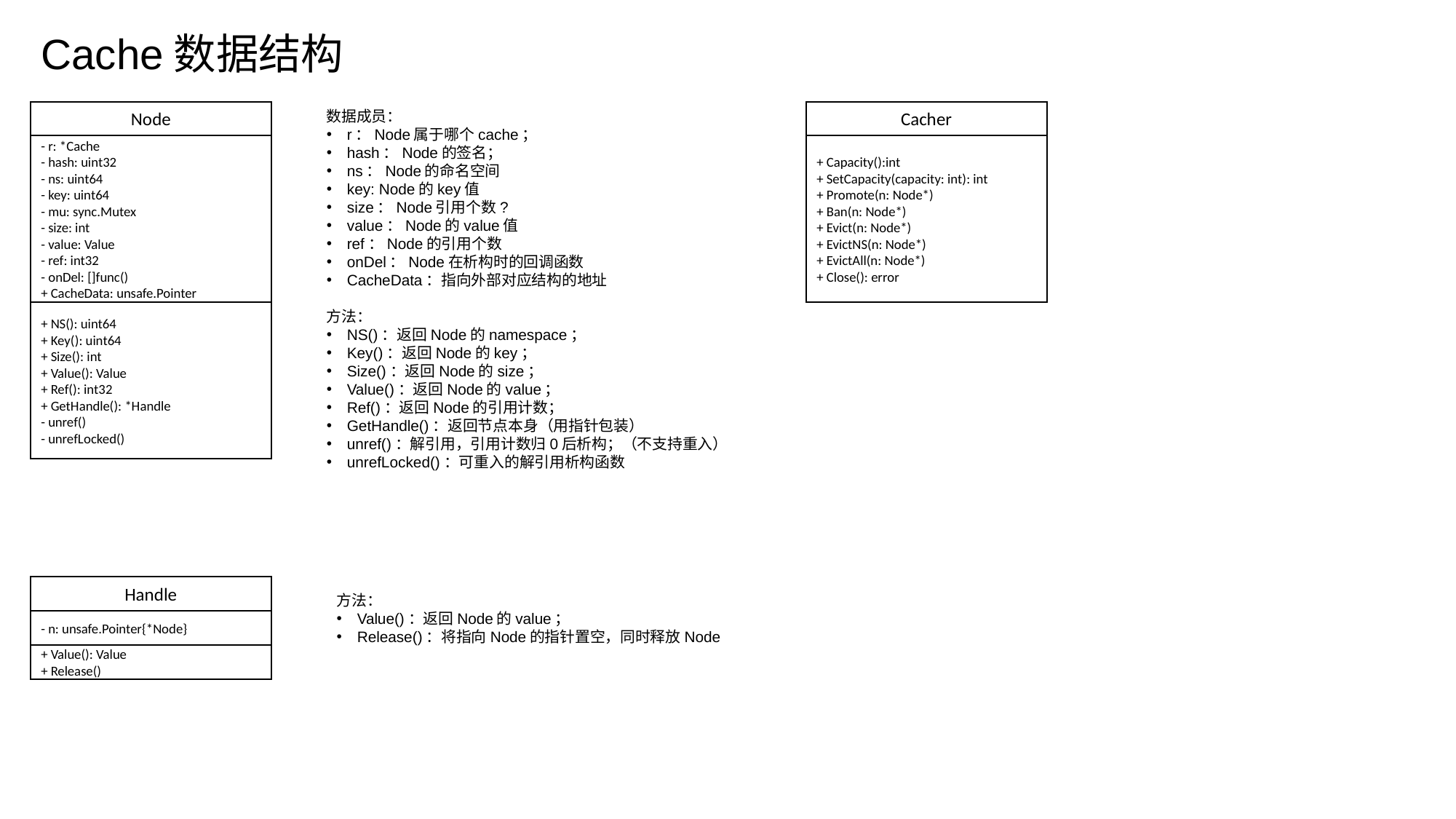

Cache数据结构
Node
- r: *Cache
- hash: uint32
- ns: uint64
- key: uint64
- mu: sync.Mutex
- size: int
- value: Value
- ref: int32
- onDel: []func()
+ CacheData: unsafe.Pointer
+ NS(): uint64
+ Key(): uint64
+ Size(): int
+ Value(): Value
+ Ref(): int32
+ GetHandle(): *Handle
- unref()
- unrefLocked()
数据成员：
r：Node属于哪个cache；
hash：Node的签名；
ns：Node的命名空间
key: Node的key值
size：Node引用个数?
value：Node的value值
ref：Node的引用个数
onDel：Node在析构时的回调函数
CacheData：指向外部对应结构的地址

方法：
NS()：返回Node的namespace；
Key()：返回Node的key；
Size()：返回Node的size；
Value()：返回Node的value；
Ref()：返回Node的引用计数；
GetHandle()：返回节点本身（用指针包装）
unref()：解引用，引用计数归0后析构；（不支持重入）
unrefLocked()：可重入的解引用析构函数

Cacher
+ Capacity():int
+ SetCapacity(capacity: int): int
+ Promote(n: Node*)
+ Ban(n: Node*)
+ Evict(n: Node*)
+ EvictNS(n: Node*)
+ EvictAll(n: Node*)
+ Close(): error
Handle
- n: unsafe.Pointer{*Node}
+ Value(): Value
+ Release()
方法：
Value()：返回Node的value；
Release()：将指向Node的指针置空，同时释放Node